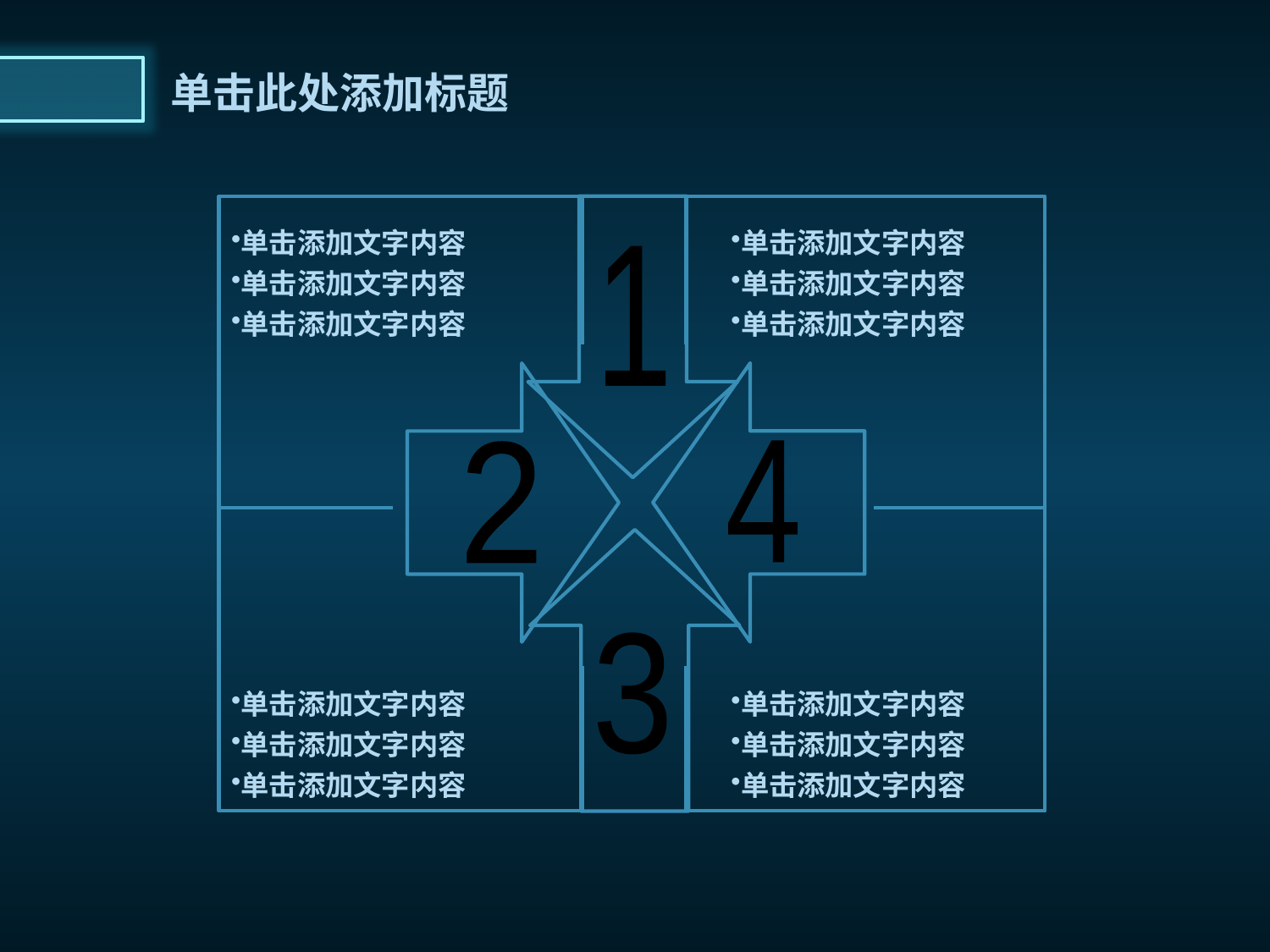

单击此处添加标题

1

单击添加文字内容
单击添加文字内容
单击添加文字内容
单击添加文字内容
单击添加文字内容
单击添加文字内容

4

2

3
单击添加文字内容
单击添加文字内容
单击添加文字内容
单击添加文字内容
单击添加文字内容
单击添加文字内容